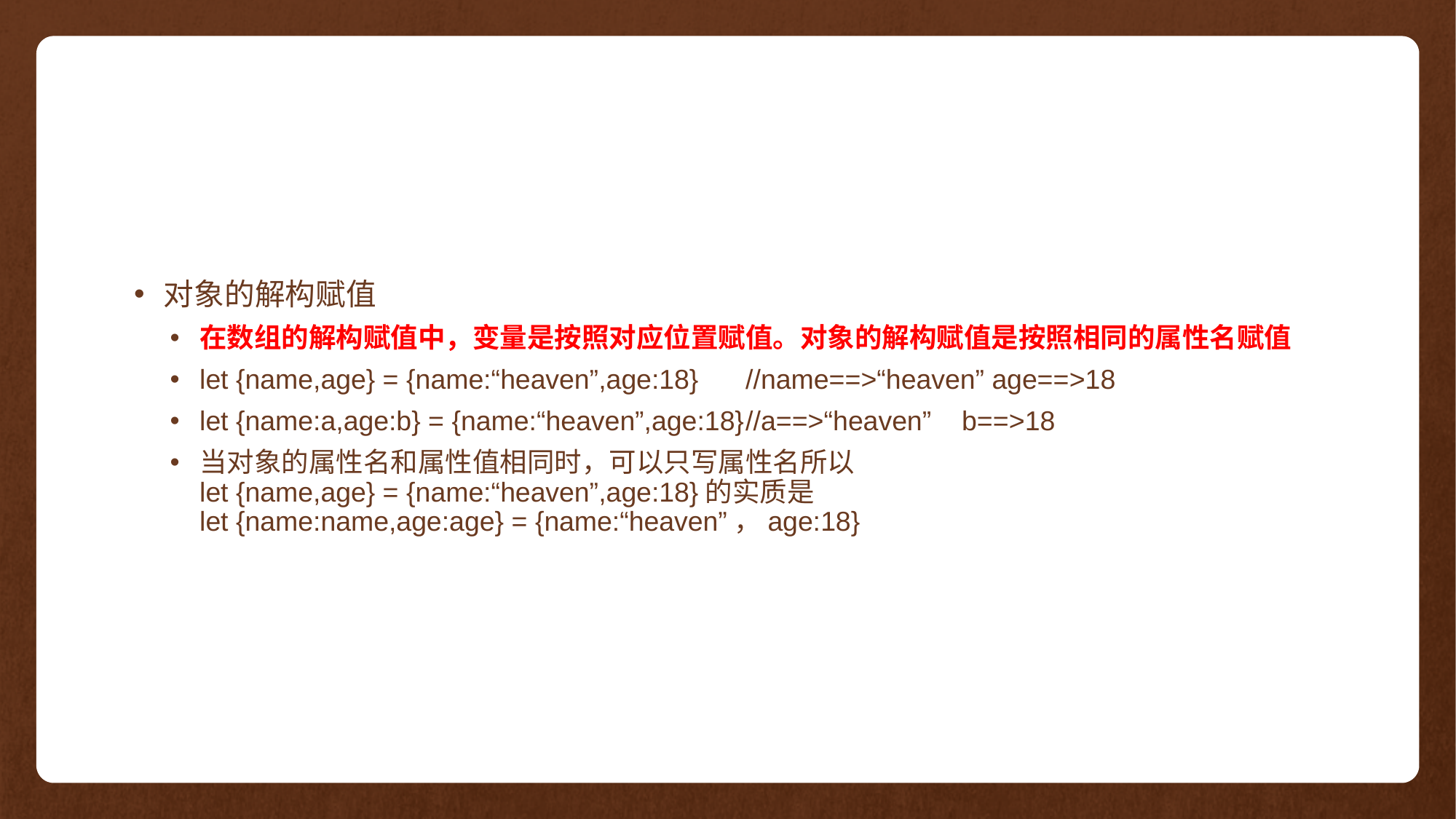

对象的解构赋值
在数组的解构赋值中，变量是按照对应位置赋值。对象的解构赋值是按照相同的属性名赋值
let {name,age} = {name:“heaven”,age:18}   	//name==>“heaven” age==>18
let {name:a,age:b} = {name:“heaven”,age:18}	//a==>“heaven”    b==>18
当对象的属性名和属性值相同时，可以只写属性名所以
let {name,age} = {name:“heaven”,age:18}的实质是
let {name:name,age:age} = {name:“heaven”，age:18}